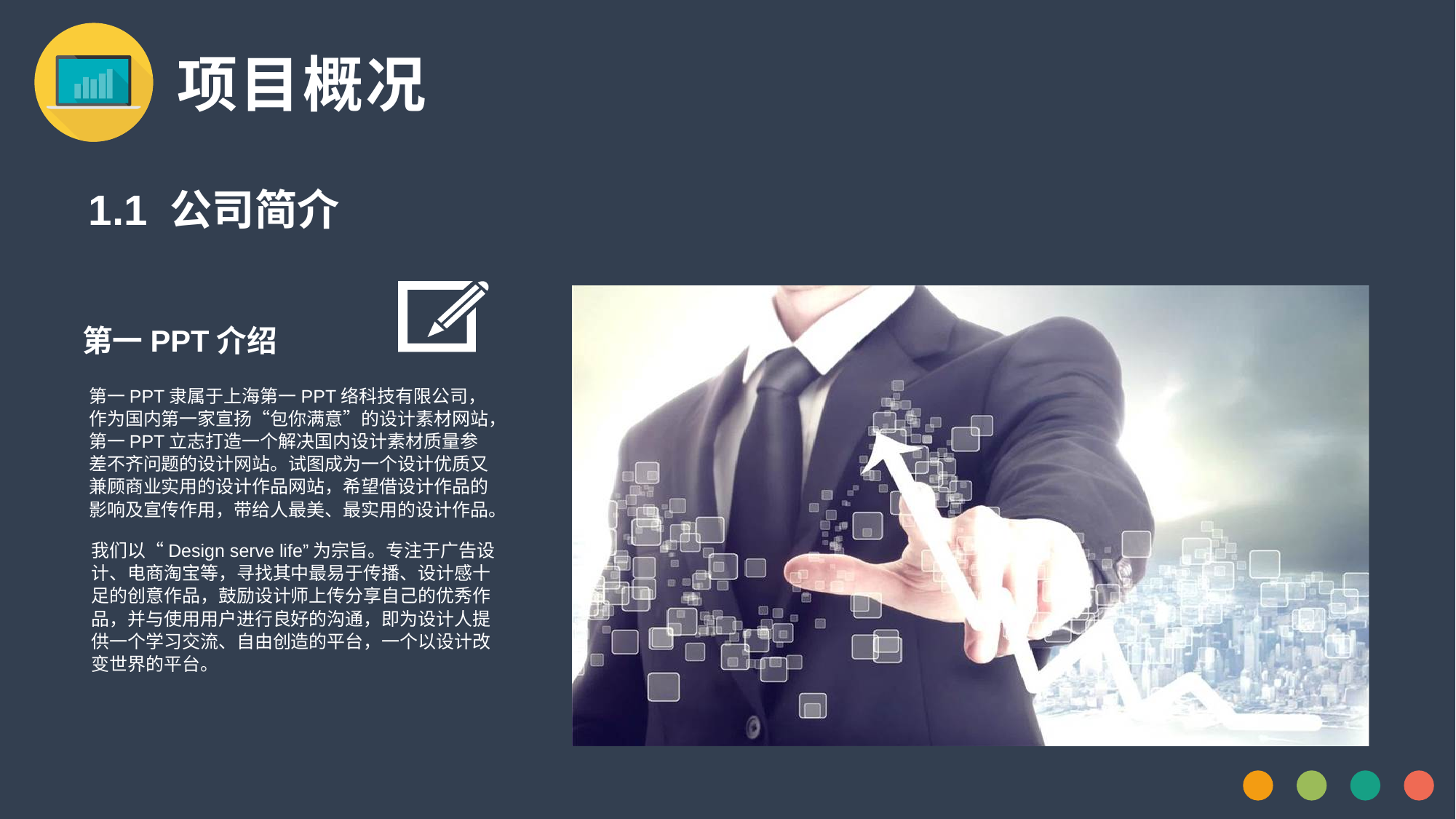

项目概况
1.1 公司简介

第一PPT介绍
第一PPT隶属于上海第一PPT络科技有限公司，作为国内第一家宣扬“包你满意”的设计素材网站，第一PPT立志打造一个解决国内设计素材质量参差不齐问题的设计网站。试图成为一个设计优质又兼顾商业实用的设计作品网站，希望借设计作品的影响及宣传作用，带给人最美、最实用的设计作品。
我们以“Design serve life”为宗旨。专注于广告设计、电商淘宝等，寻找其中最易于传播、设计感十足的创意作品，鼓励设计师上传分享自己的优秀作品，并与使用用户进行良好的沟通，即为设计人提供一个学习交流、自由创造的平台，一个以设计改变世界的平台。